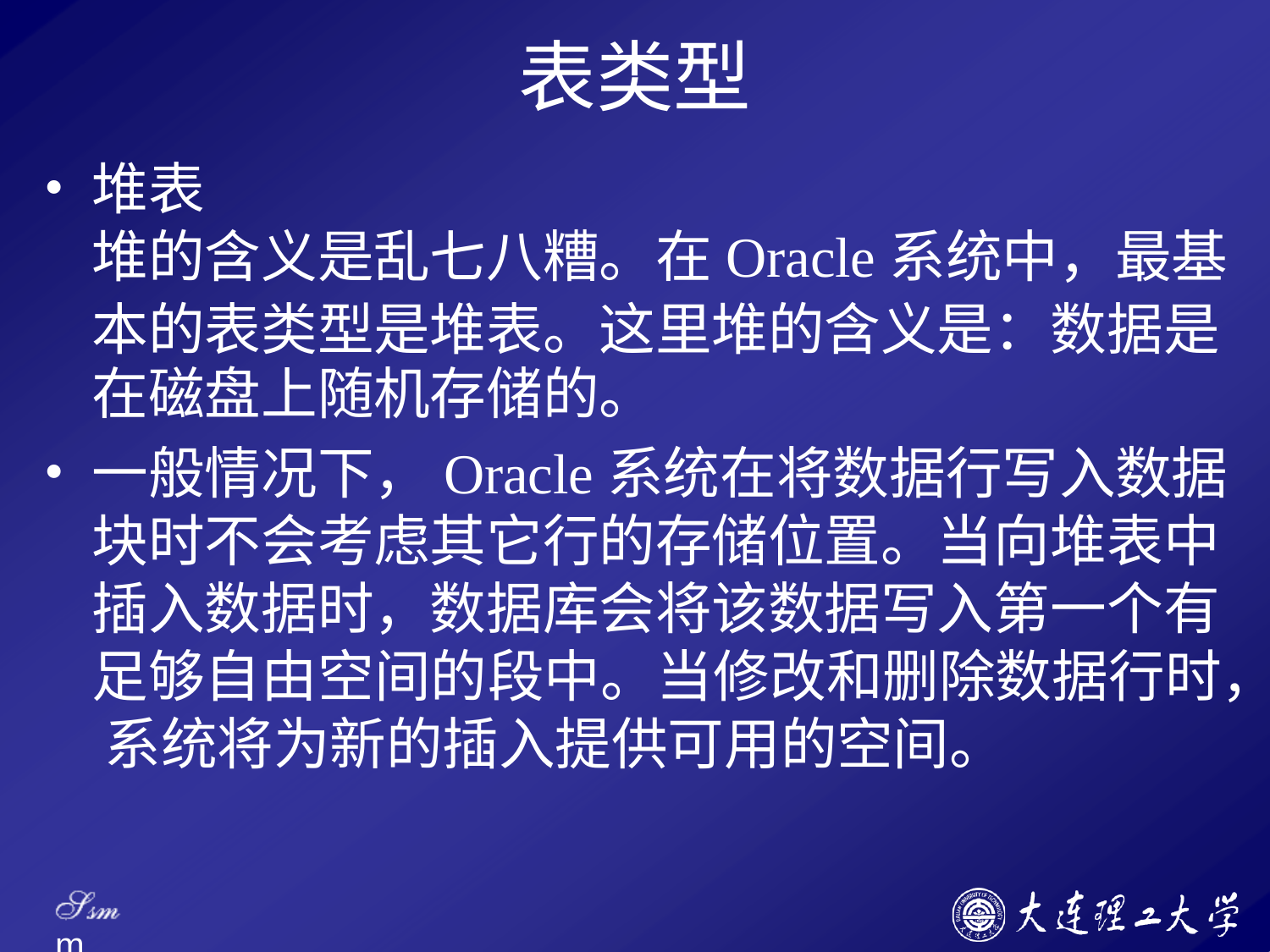

# 表类型
堆表
堆的含义是乱七八糟。在Oracle系统中，最基
本的表类型是堆表。这里堆的含义是：数据是 在磁盘上随机存储的。
一般情况下，Oracle系统在将数据行写入数据 块时不会考虑其它行的存储位置。当向堆表中 插入数据时，数据库会将该数据写入第一个有 足够自由空间的段中。当修改和删除数据行时，  系统将为新的插入提供可用的空间。

Ssm